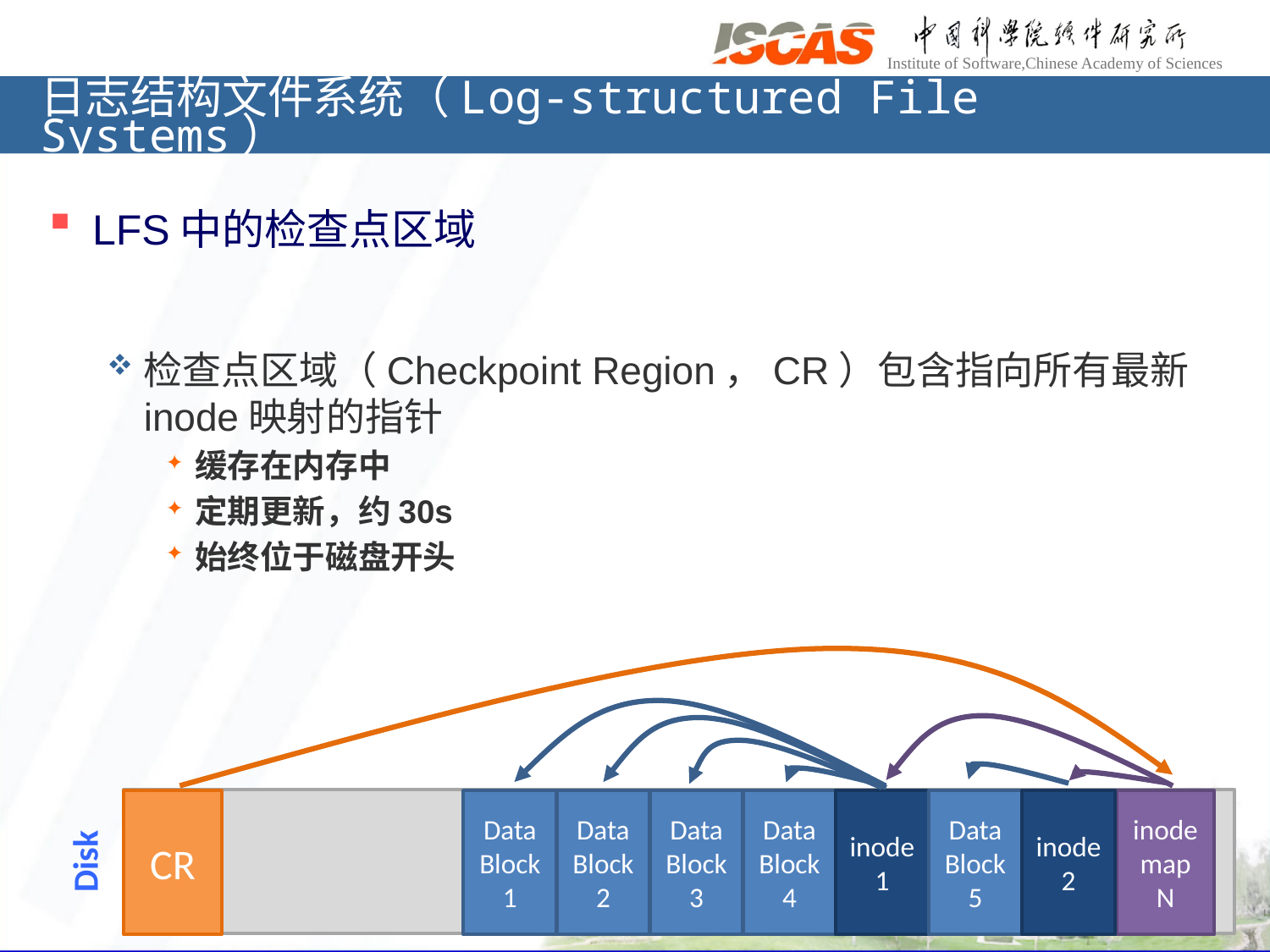

# 日志结构文件系统（Log-structured File Systems）
LFS中的检查点区域

检查点区域（Checkpoint Region，CR）包含指向所有最新inode映射的指针
缓存在内存中
定期更新，约30s
始终位于磁盘开头

CR
Data Block 1
Data Block 2
Data Block 3
Data Block 4
inode
1
Data Block 5
inode
2
inode
map
N

Disk